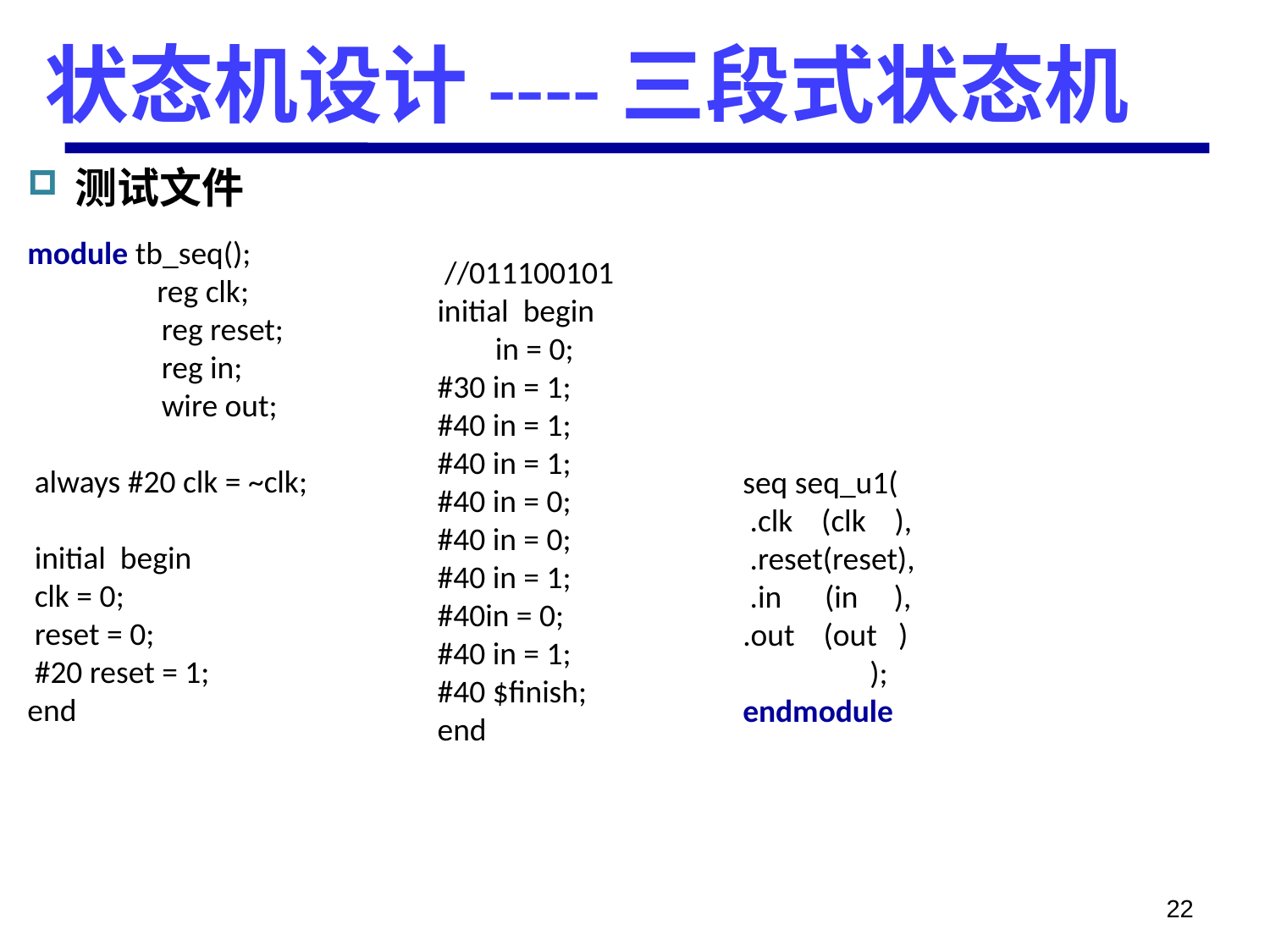

# 状态机设计----三段式状态机
测试文件
module tb_seq();
                  reg clk;
	 reg reset;
	 reg in;
	 wire out;

 always #20 clk = ~clk;

 initial  begin
 clk = 0;
 reset = 0;
 #20 reset = 1;
end
 //011100101
initial  begin
        in = 0;
#30 in = 1;
#40 in = 1;
#40 in = 1;
#40 in = 0;
#40 in = 0;
#40 in = 1;
#40in = 0;
#40 in = 1;
#40 $finish;
end
seq seq_u1(
 .clk    (clk    ),
 .reset(reset),
 .in      (in     ),
.out    (out   )
	);
endmodule
22